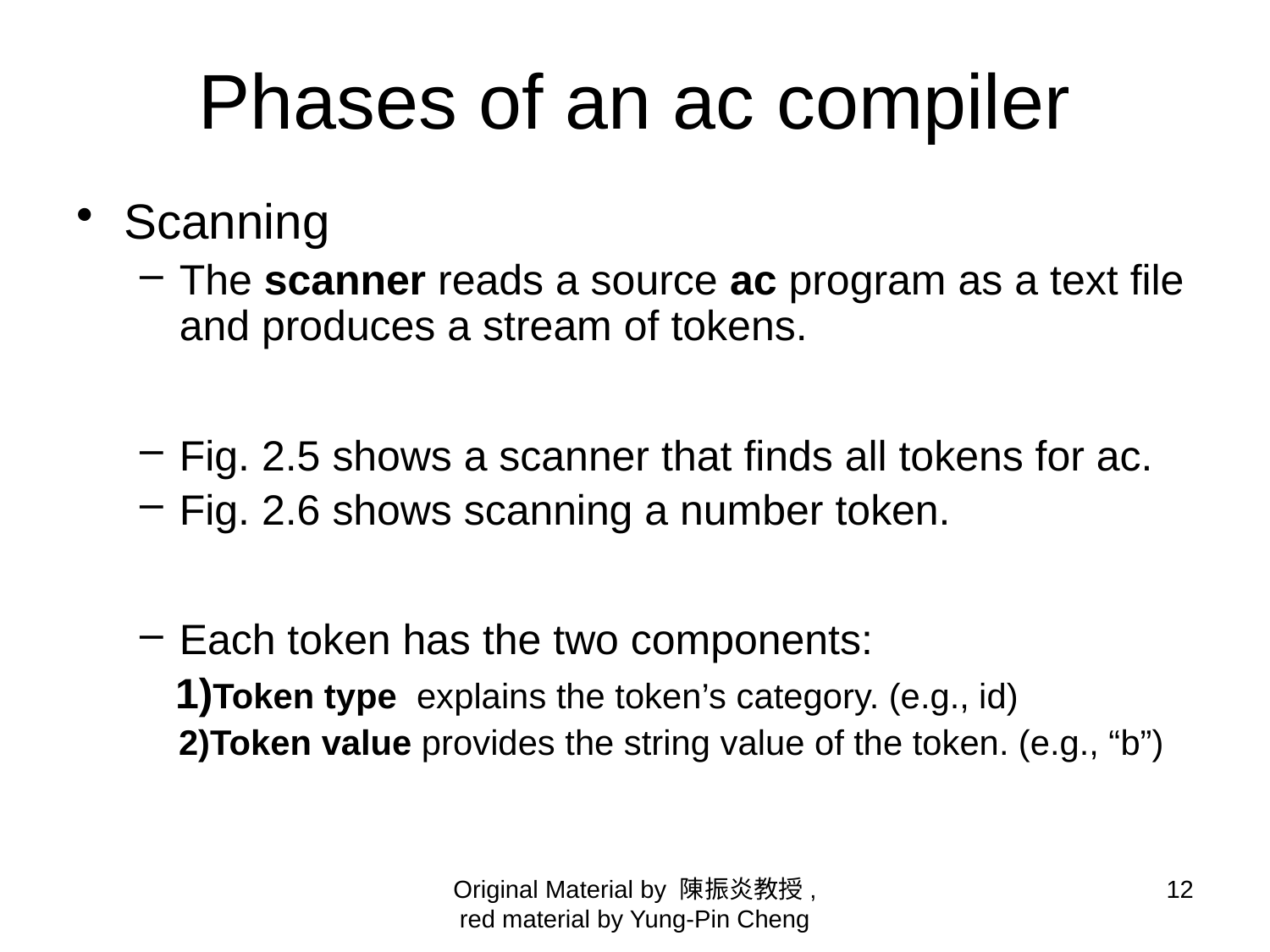

# Phases of an ac compiler
Scanning
The scanner reads a source ac program as a text file and produces a stream of tokens.

Fig. 2.5 shows a scanner that finds all tokens for ac.
Fig. 2.6 shows scanning a number token.

Each token has the two components:
   1)Token type  explains the token’s category. (e.g., id)
    2)Token value provides the string value of the token. (e.g., “b”)
Original Material by 陳振炎教授, red material by Yung-Pin Cheng
12